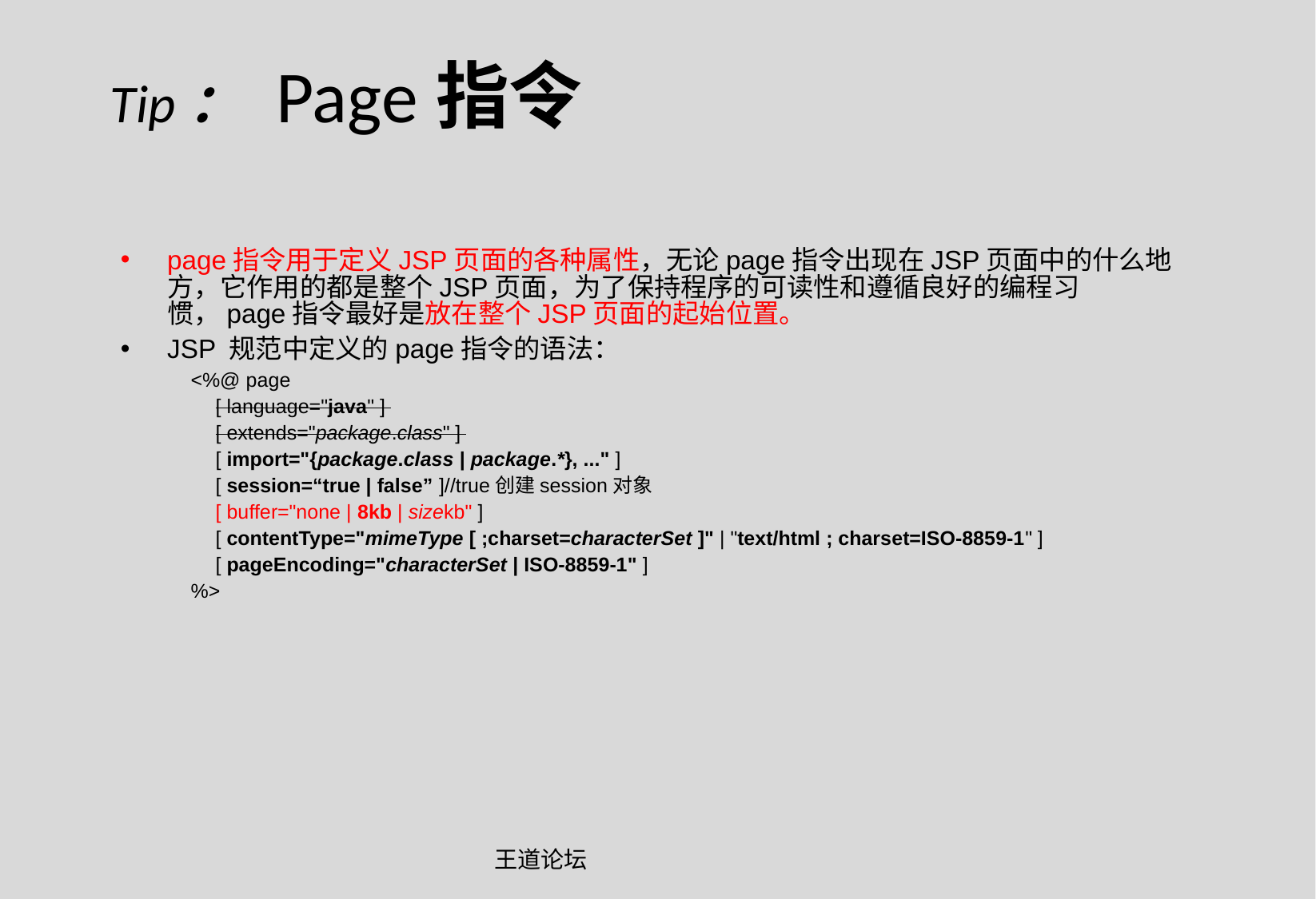

Tip： Page指令
page指令用于定义JSP页面的各种属性，无论page指令出现在JSP页面中的什么地方，它作用的都是整个JSP页面，为了保持程序的可读性和遵循良好的编程习惯，page指令最好是放在整个JSP页面的起始位置。
JSP 规范中定义的page指令的语法：
<%@ page
	[ language="java" ]
	[ extends="package.class" ]
	[ import="{package.class | package.*}, ..." ]
	[ session=“true | false” ]//true创建session对象
	[ buffer="none | 8kb | sizekb" ]
	[ contentType="mimeType [ ;charset=characterSet ]" | "text/html ; charset=ISO-8859-1" ]
	[ pageEncoding="characterSet | ISO-8859-1" ]
%>

王道论坛